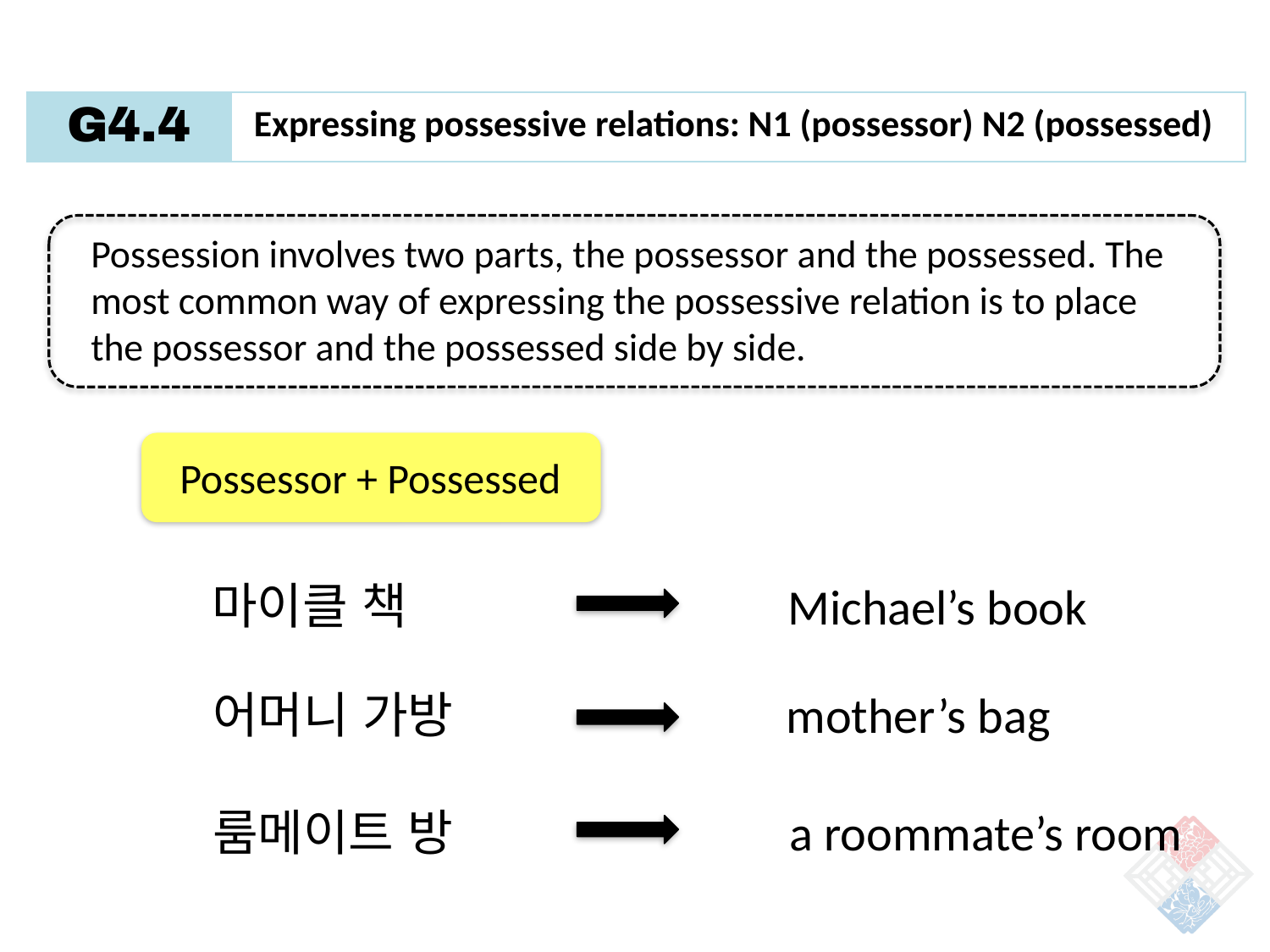

| G4.4 | Expressing possessive relations: N1 (possessor) N2 (possessed) |
| --- | --- |

Possession involves two parts, the possessor and the possessed. The most common way of expressing the possessive relation is to place the possessor and the possessed side by side.

Possessor + Possessed
마이클 책
Michael’s book

mother’s bag
어머니 가방

룸메이트 방
a roommate’s room